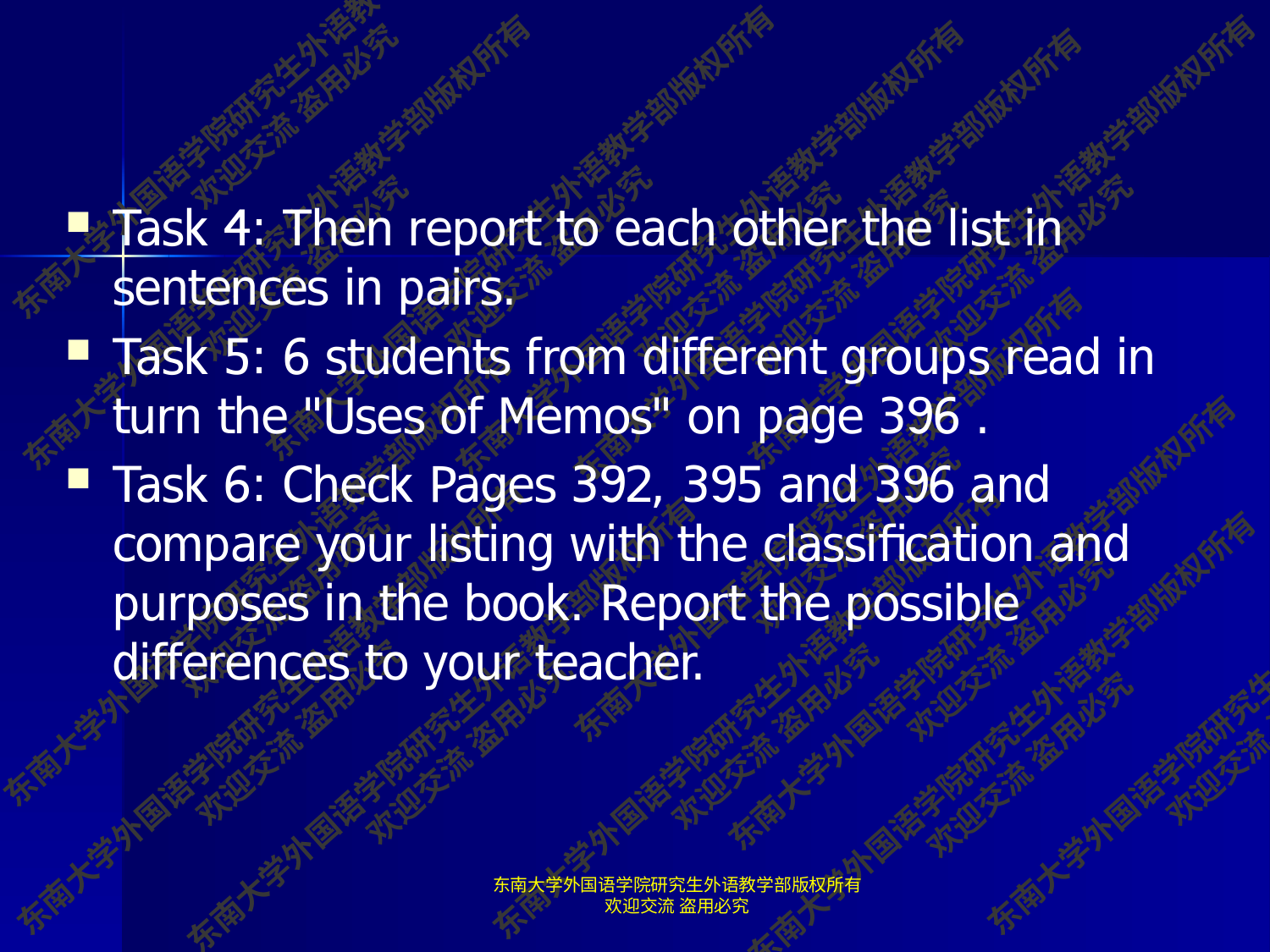

#
Task 4: Then report to each other the list in sentences in pairs.
Task 5: 6 students from different groups read in turn the "Uses of Memos" on page 396 .
Task 6: Check Pages 392, 395 and 396 and compare your listing with the classification and purposes in the book. Report the possible differences to your teacher.

东南大学外国语学院研究生外语教学部版权所有 欢迎交流 盗用必究